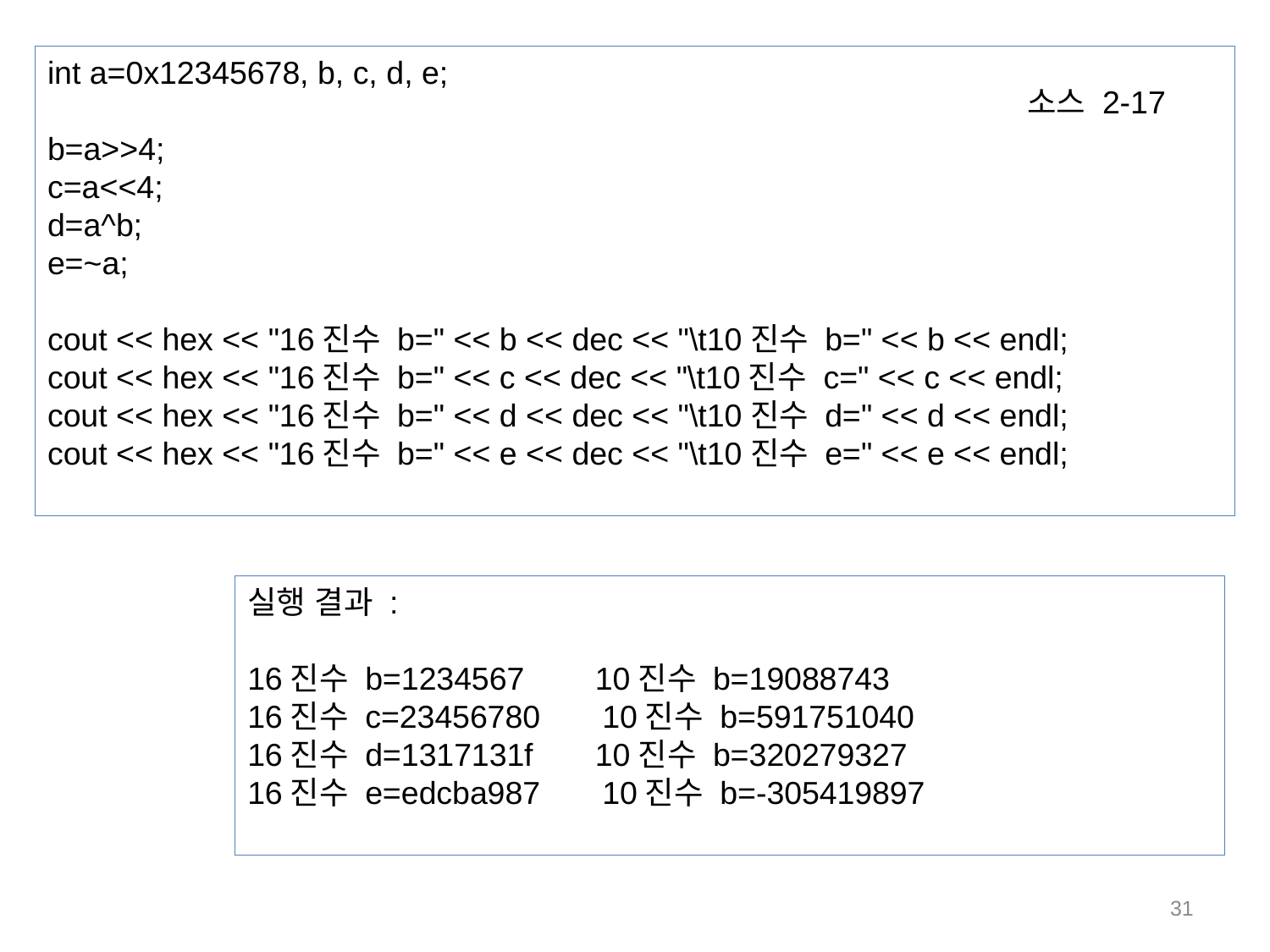

int a=0x12345678, b, c, d, e;

b=a>>4;
c=a<<4;
d=a^b;
e=~a;

cout << hex << "16진수 b=" << b << dec << "\t10진수 b=" << b << endl;
cout << hex << "16진수 b=" << c << dec << "\t10진수 c=" << c << endl;
cout << hex << "16진수 b=" << d << dec << "\t10진수 d=" << d << endl;
cout << hex << "16진수 b=" << e << dec << "\t10진수 e=" << e << endl;

소스 2-17
실행 결과 :

16진수 b=1234567        10진수 b=19088743
16진수 c=23456780       10진수 b=591751040
16진수 d=1317131f       10진수 b=320279327
16진수 e=edcba987       10진수 b=-305419897

31